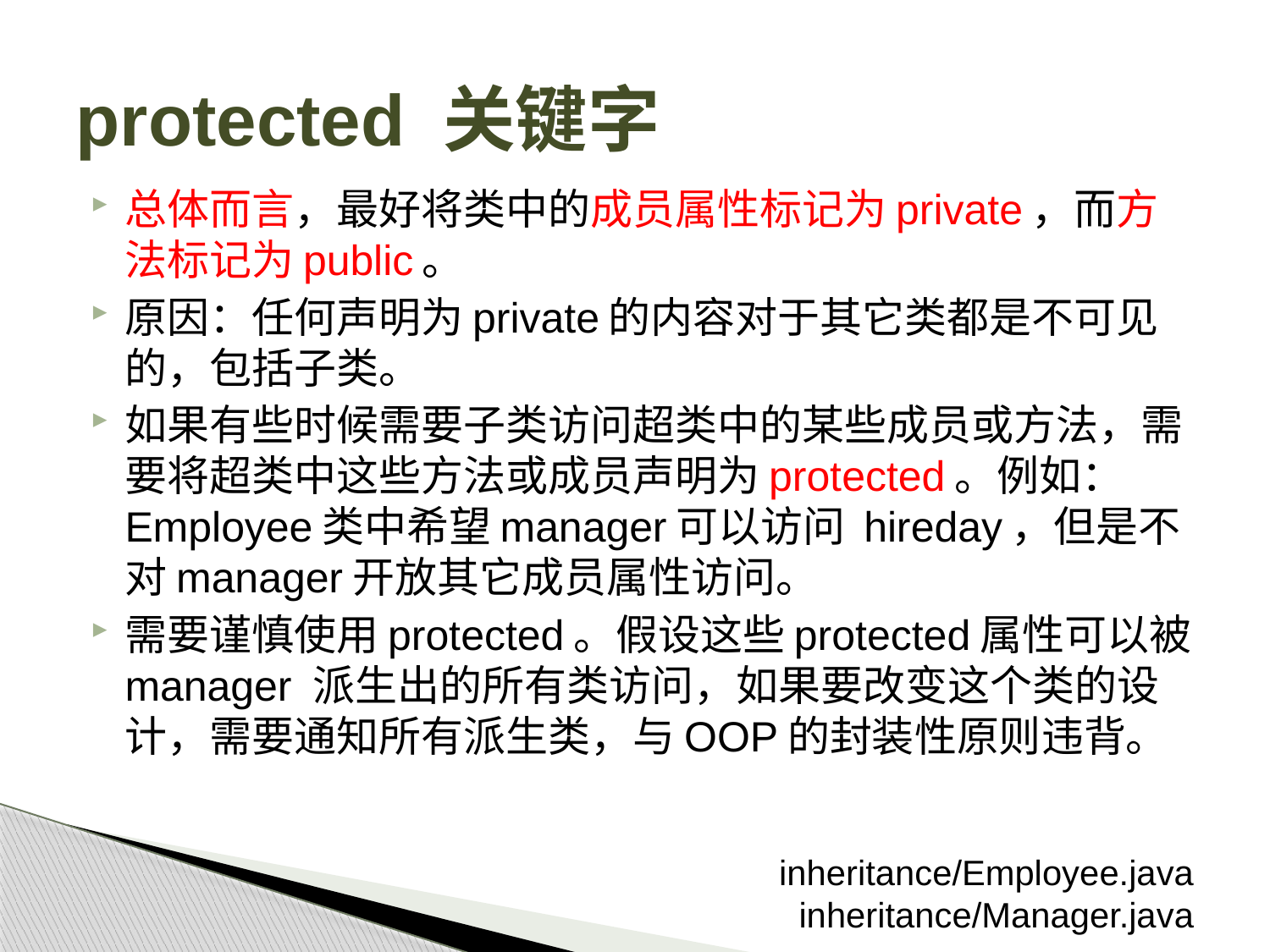

# protected 关键字
总体而言，最好将类中的成员属性标记为private，而方法标记为public。
原因：任何声明为private的内容对于其它类都是不可见的，包括子类。
如果有些时候需要子类访问超类中的某些成员或方法，需要将超类中这些方法或成员声明为protected。例如：Employee类中希望manager可以访问 hireday，但是不对manager开放其它成员属性访问。
需要谨慎使用protected。假设这些protected属性可以被 manager 派生出的所有类访问，如果要改变这个类的设计，需要通知所有派生类，与OOP的封装性原则违背。
inheritance/Employee.java
inheritance/Manager.java